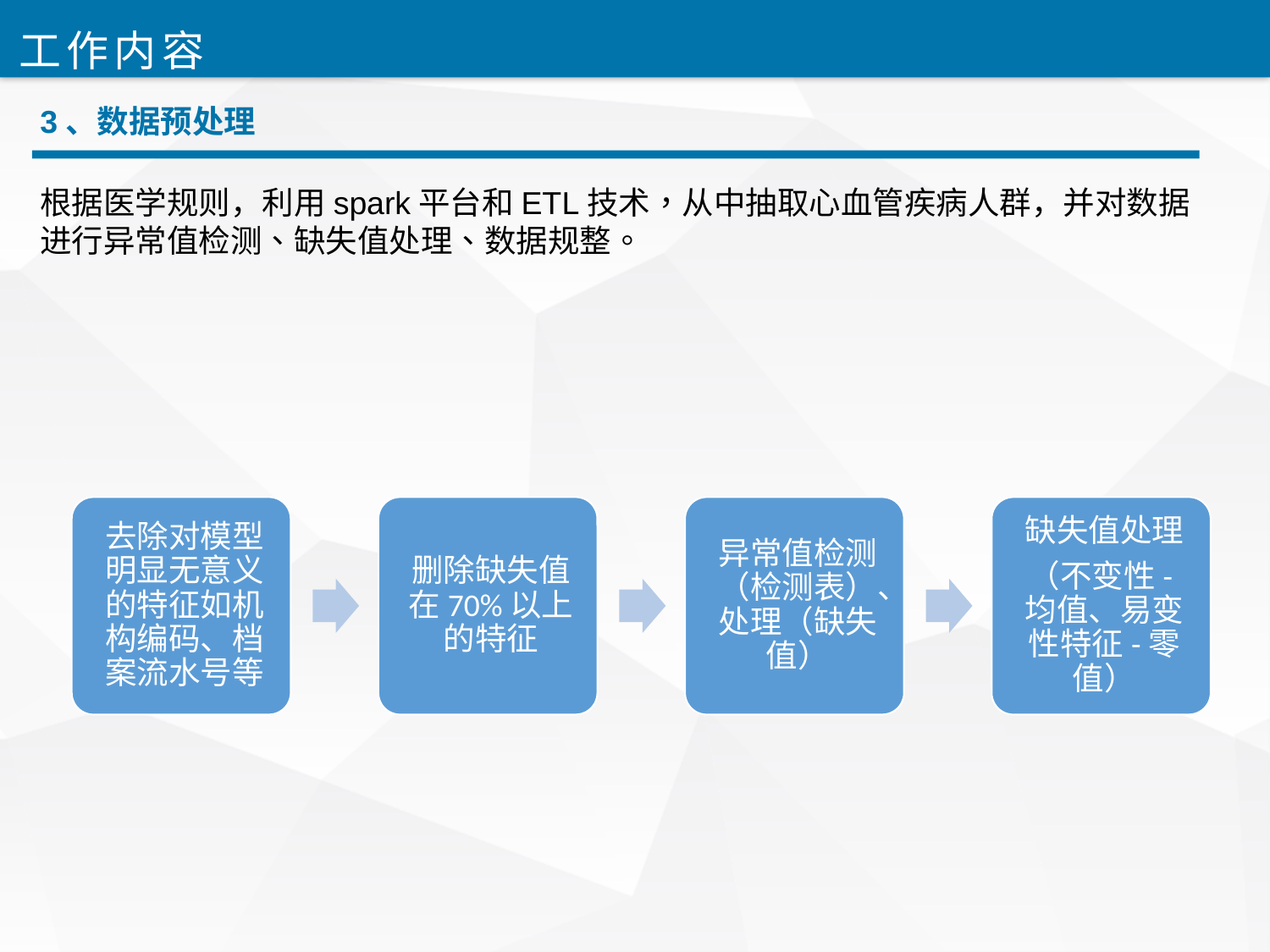

工作内容
 3、数据预处理

根据医学规则，利用spark平台和ETL技术，从中抽取心血管疾病人群，并对数据进行异常值检测、缺失值处理、数据规整。
去除对模型明显无意义的特征如机构编码、档案流水号等

删除缺失值在70%以上的特征

异常值检测（检测表）、处理（缺失值）

缺失值处理
（不变性-均值、易变性特征-零值）